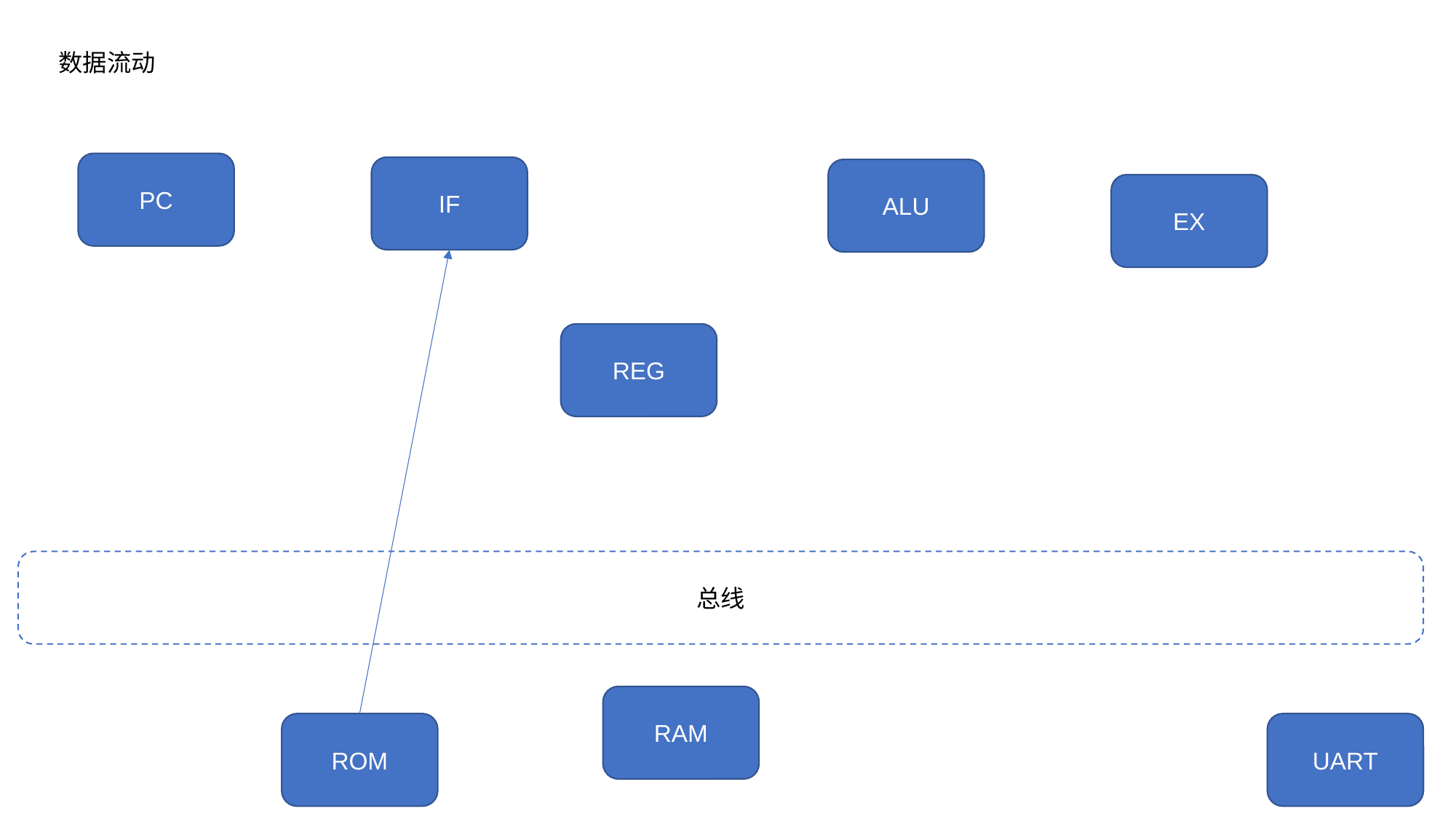

数据流动
PC
IF
ALU
EX
REG
总线
RAM
ROM
UART